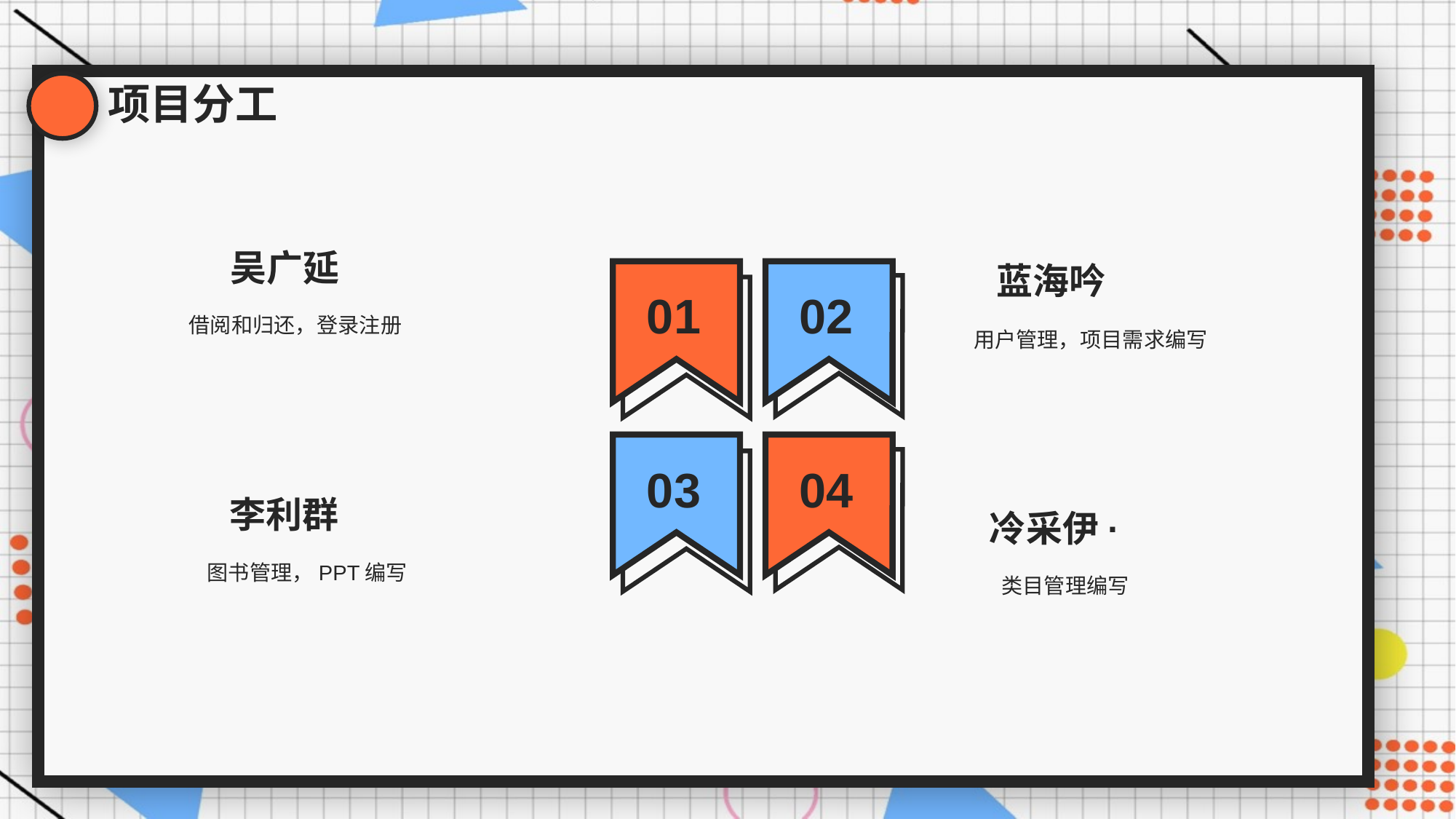

项目分工

吴广延
蓝海吟

01
02

03
04

借阅和归还，登录注册
用户管理，项目需求编写
李利群
冷采伊·
图书管理，PPT编写
类目管理编写